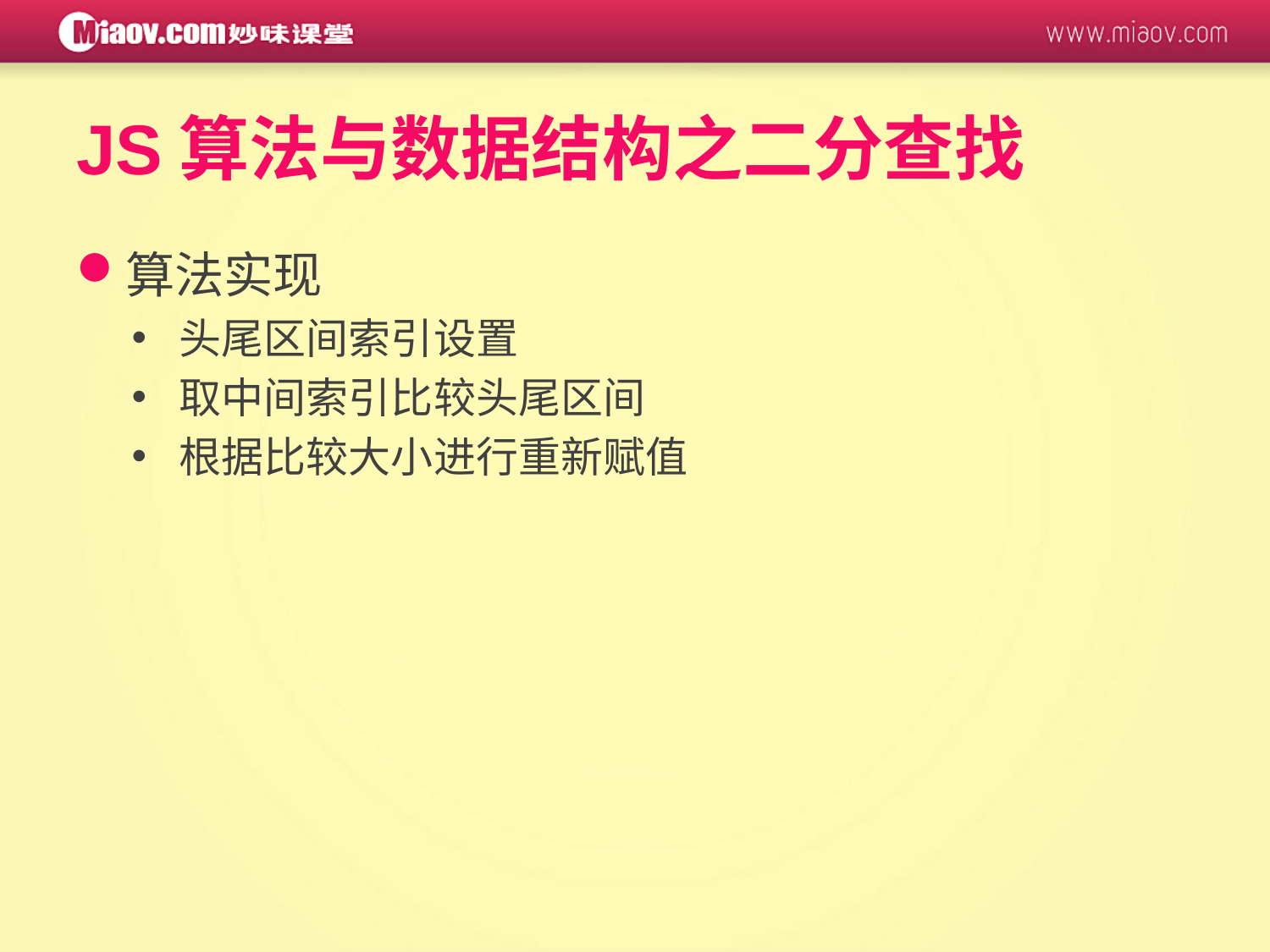

# JS算法与数据结构之二分查找
算法实现
头尾区间索引设置
取中间索引比较头尾区间
根据比较大小进行重新赋值